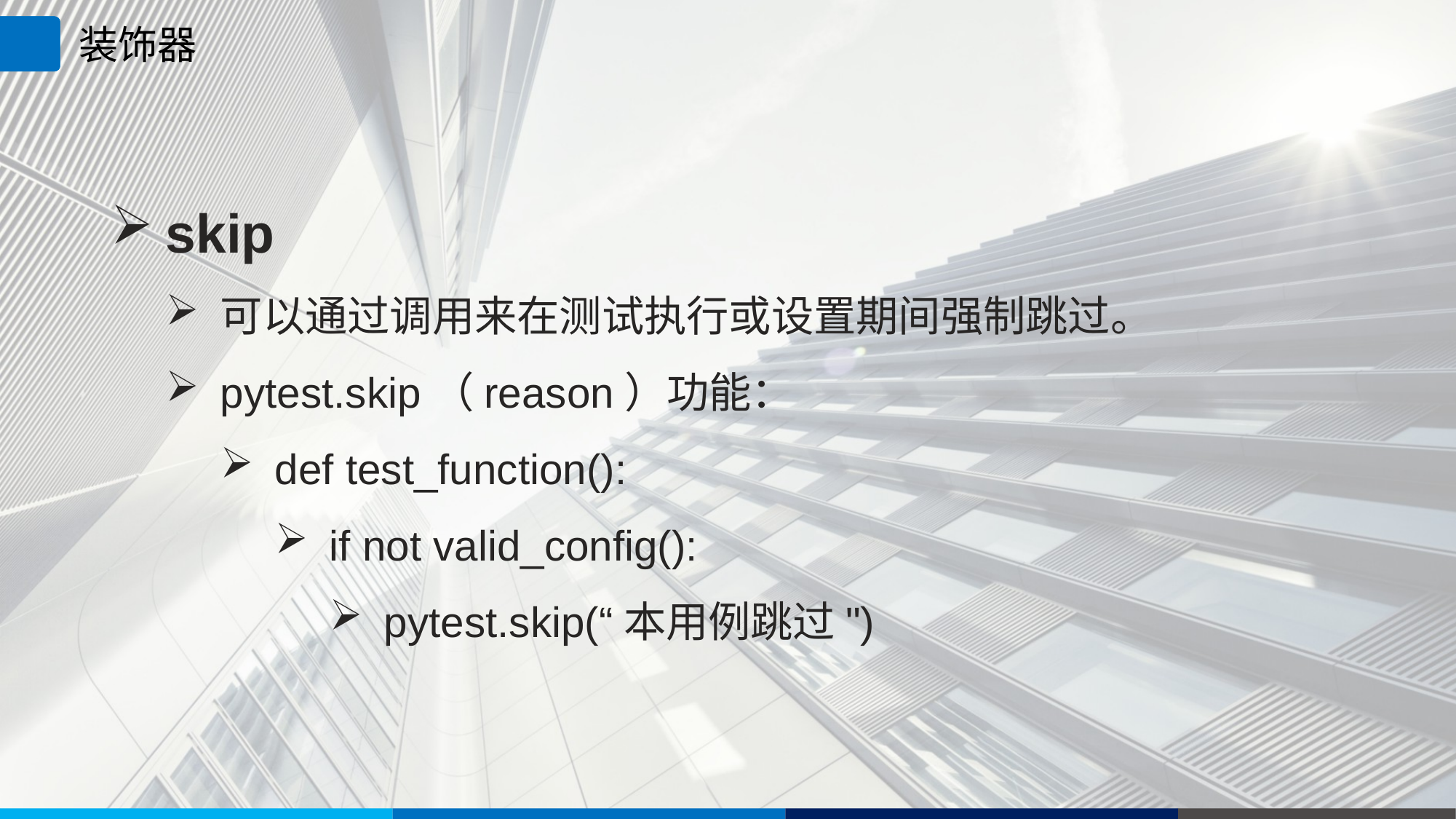

装饰器

skip
可以通过调用来在测试执行或设置期间强制跳过。
pytest.skip（reason）功能：
def test_function():
if not valid_config():
pytest.skip(“本用例跳过")